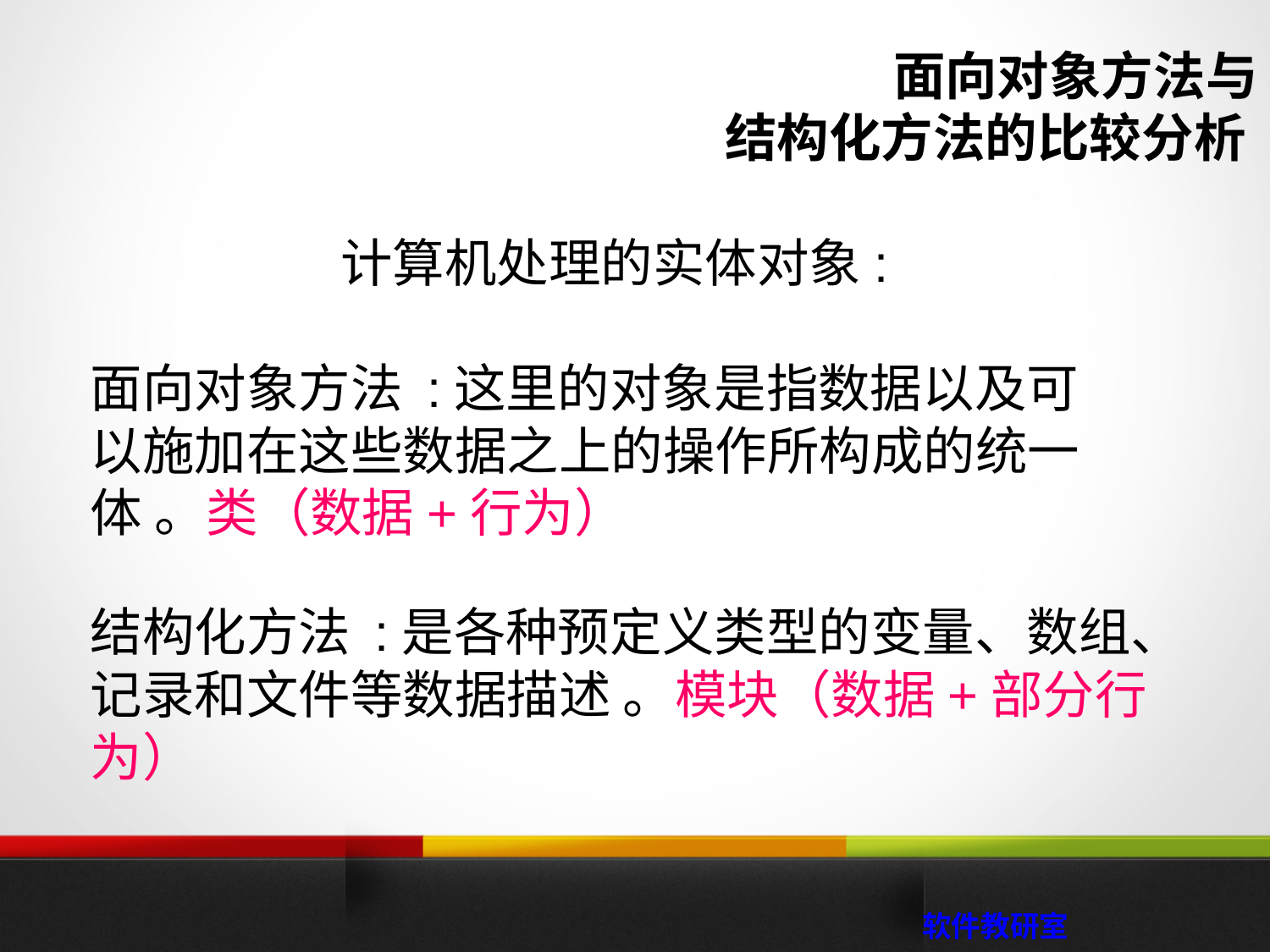

面向对象方法与
结构化方法的比较分析
# 计算机处理的实体对象:

面向对象方法 :这里的对象是指数据以及可以施加在这些数据之上的操作所构成的统一体 。类（数据+行为）
结构化方法 :是各种预定义类型的变量、数组、记录和文件等数据描述 。模块（数据+部分行为）
                                     软件教研室